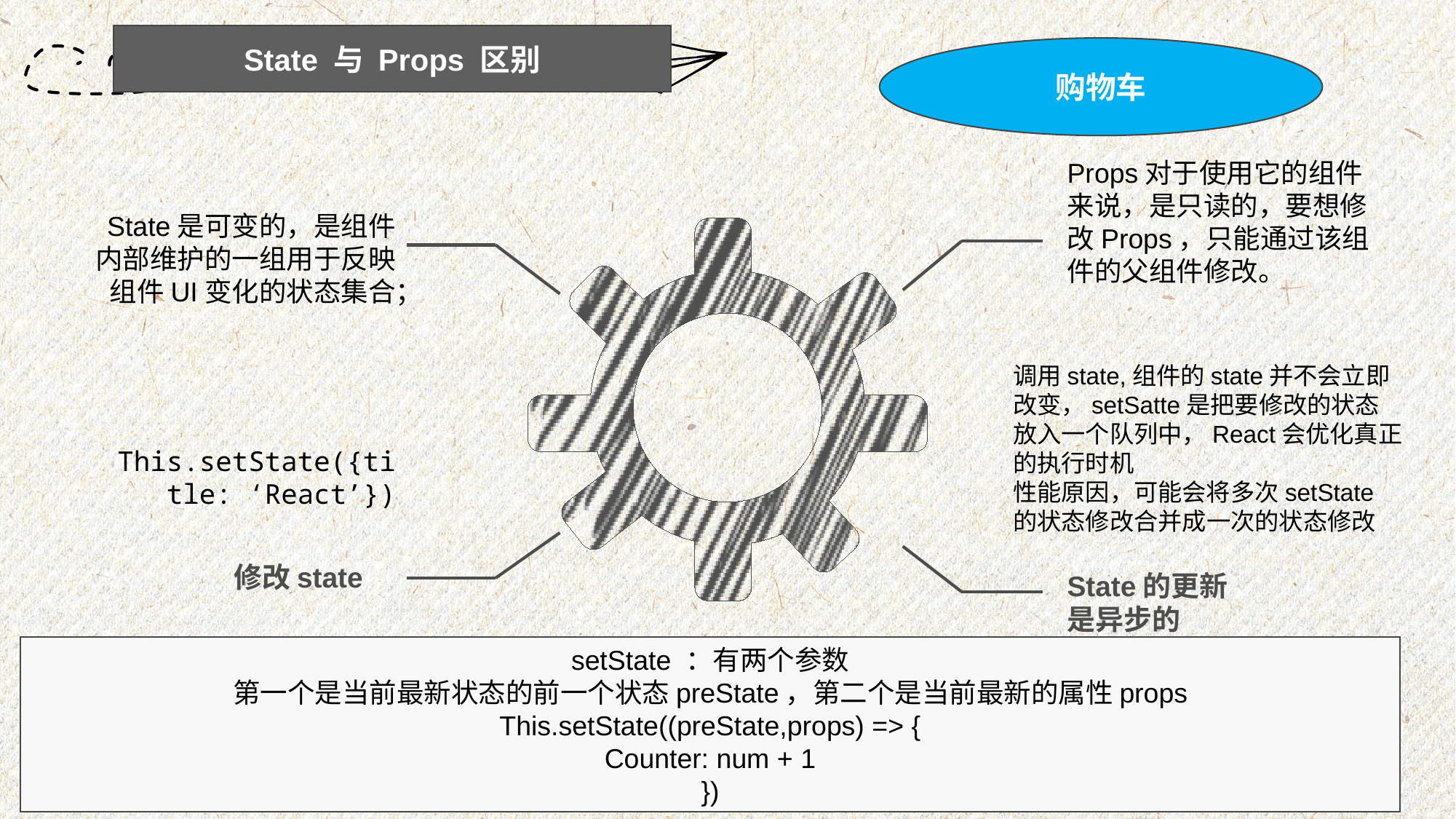

State 与 Props 区别
购物车
Props对于使用它的组件来说，是只读的，要想修改Props，只能通过该组件的父组件修改。
State是可变的，是组件内部维护的一组用于反映组件UI变化的状态集合；

调用state,组件的state并不会立即改变，setSatte是把要修改的状态放入一个队列中，React会优化真正的执行时机
性能原因，可能会将多次setState的状态修改合并成一次的状态修改
This.setState({title: ‘React’})
修改state
State的更新是异步的
setState ：有两个参数
第一个是当前最新状态的前一个状态preState，第二个是当前最新的属性props
This.setState((preState,props) => {
Counter: num + 1
})
PPT模板下载：www.1ppt.com/moban/     行业PPT模板：www.1ppt.com/hangye/
节日PPT模板：www.1ppt.com/jieri/           PPT素材下载：www.1ppt.com/sucai/
PPT背景图片：www.1ppt.com/beijing/      PPT图表下载：www.1ppt.com/tubiao/
优秀PPT下载：www.1ppt.com/xiazai/        PPT教程： www.1ppt.com/powerpoint/
Word教程： www.1ppt.com/word/              Excel教程：www.1ppt.com/excel/
资料下载：www.1ppt.com/ziliao/                PPT课件下载：www.1ppt.com/kejian/
范文下载：www.1ppt.com/fanwen/             试卷下载：www.1ppt.com/shiti/
教案下载：www.1ppt.com/jiaoan/
字体下载：www.1ppt.com/ziti/